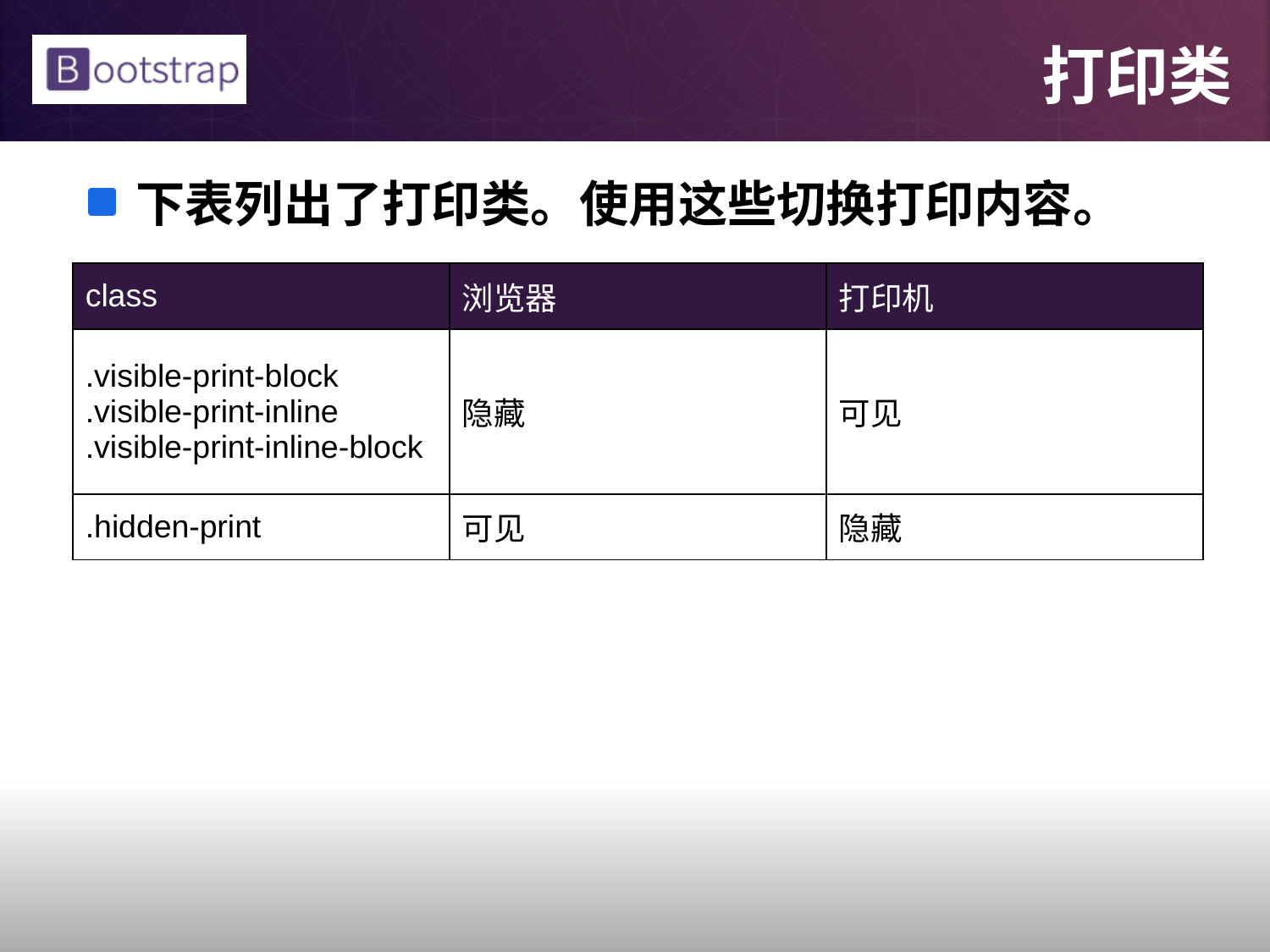

# 打印类
下表列出了打印类。使用这些切换打印内容。
| class | 浏览器 | 打印机 |
| --- | --- | --- |
| .visible-print-block .visible-print-inline .visible-print-inline-block | 隐藏 | 可见 |
| .hidden-print | 可见 | 隐藏 |